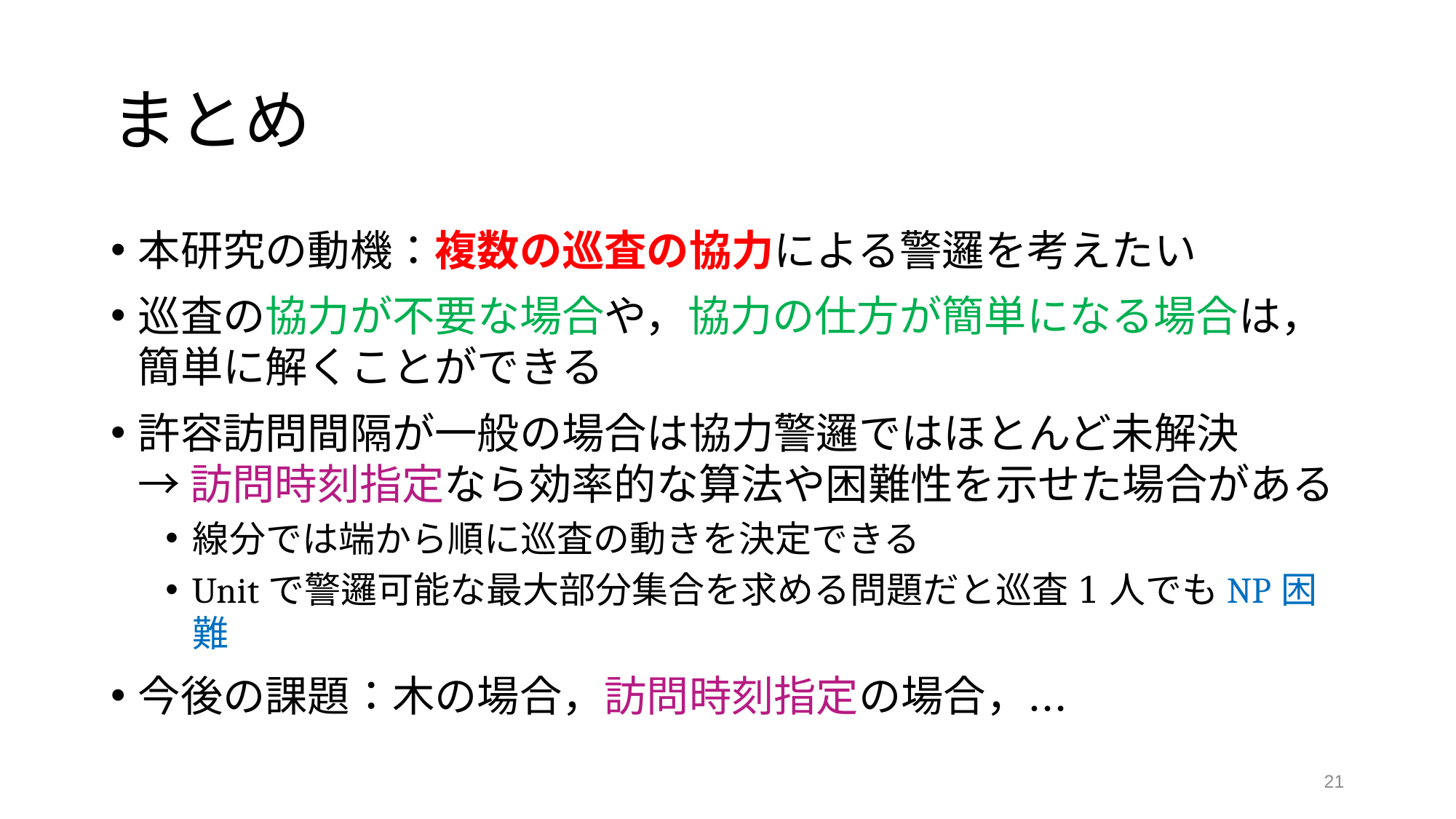

# まとめ
本研究の動機：複数の巡査の協力による警邏を考えたい
巡査の協力が不要な場合や，協力の仕方が簡単になる場合は，簡単に解くことができる
許容訪問間隔が一般の場合は協力警邏ではほとんど未解決
→ 訪問時刻指定なら効率的な算法や困難性を示せた場合がある
線分では端から順に巡査の動きを決定できる
Unitで警邏可能な最大部分集合を求める問題だと巡査1人でもNP困難
今後の課題：木の場合，訪問時刻指定の場合，…
21